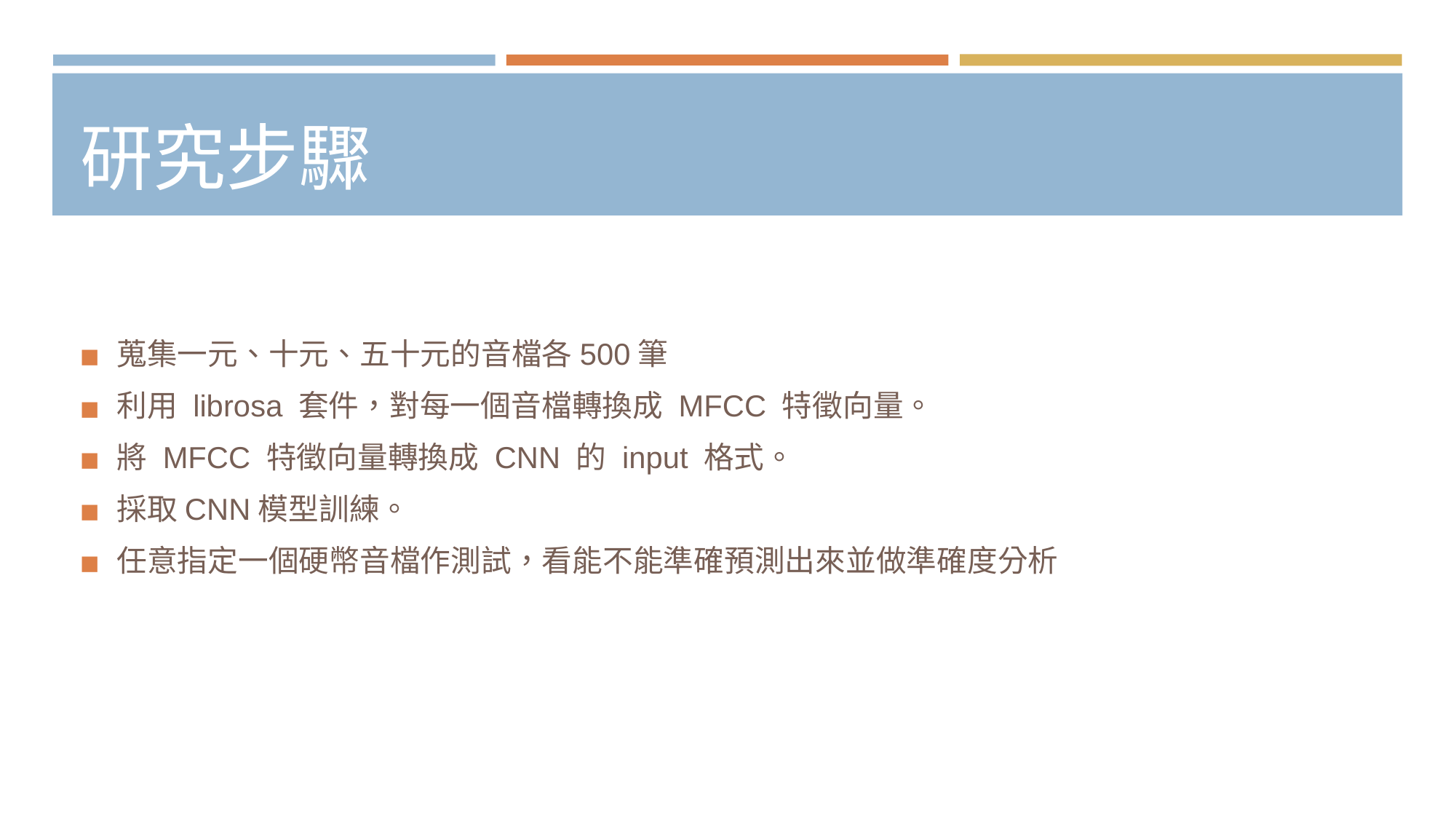

# 研究步驟
蒐集一元、十元、五十元的音檔各500筆
利用 librosa 套件，對每一個音檔轉換成 MFCC 特徵向量。
將 MFCC 特徵向量轉換成 CNN 的 input 格式。
採取CNN模型訓練。
任意指定一個硬幣音檔作測試，看能不能準確預測出來並做準確度分析